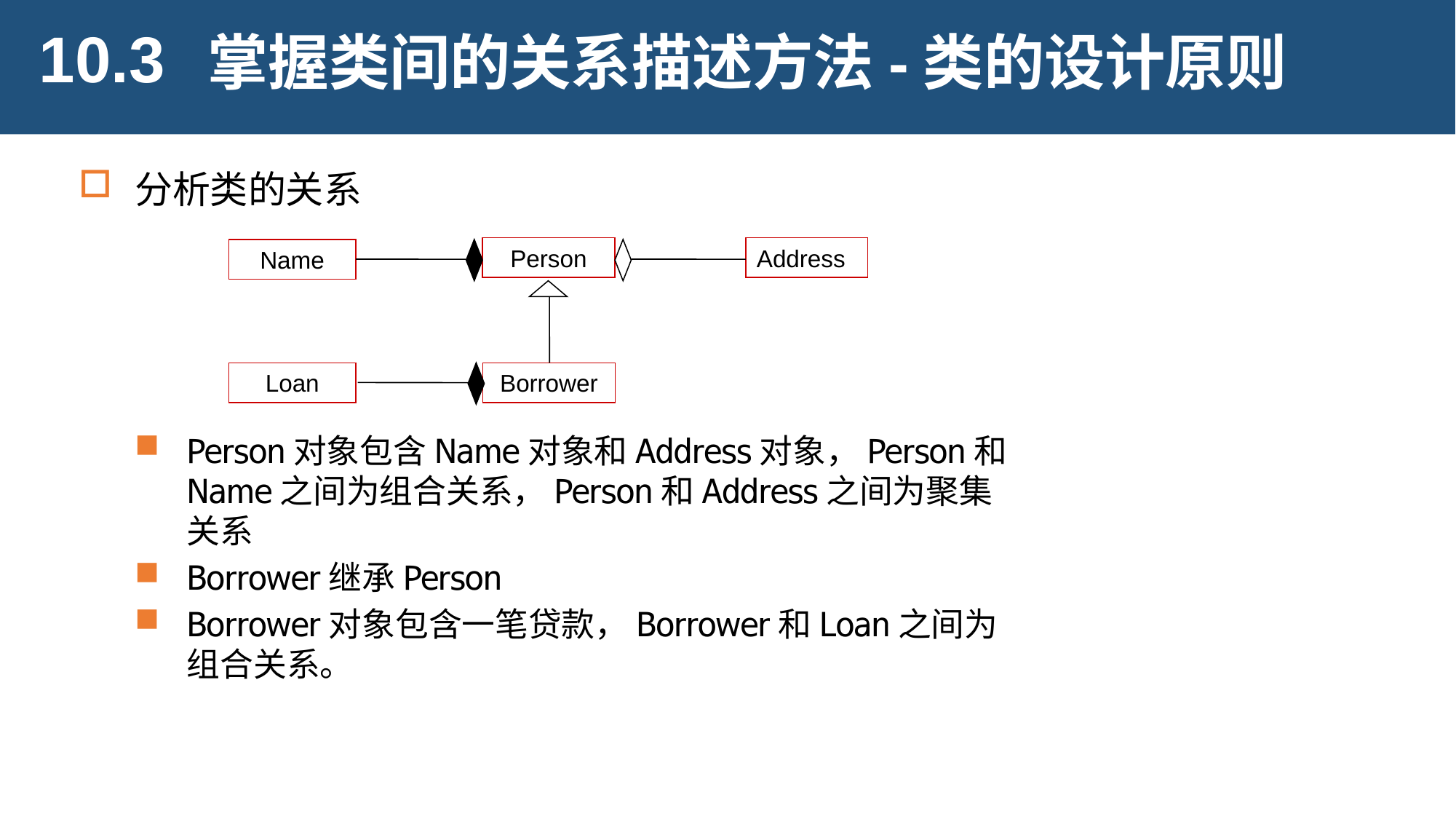

10.3
掌握类间的关系描述方法-类的设计原则
分析类的关系

Person对象包含Name对象和Address对象，Person和Name之间为组合关系，Person和Address之间为聚集关系
Borrower继承Person
Borrower对象包含一笔贷款，Borrower和Loan之间为组合关系。
Person
Address
Name

Loan

Borrower